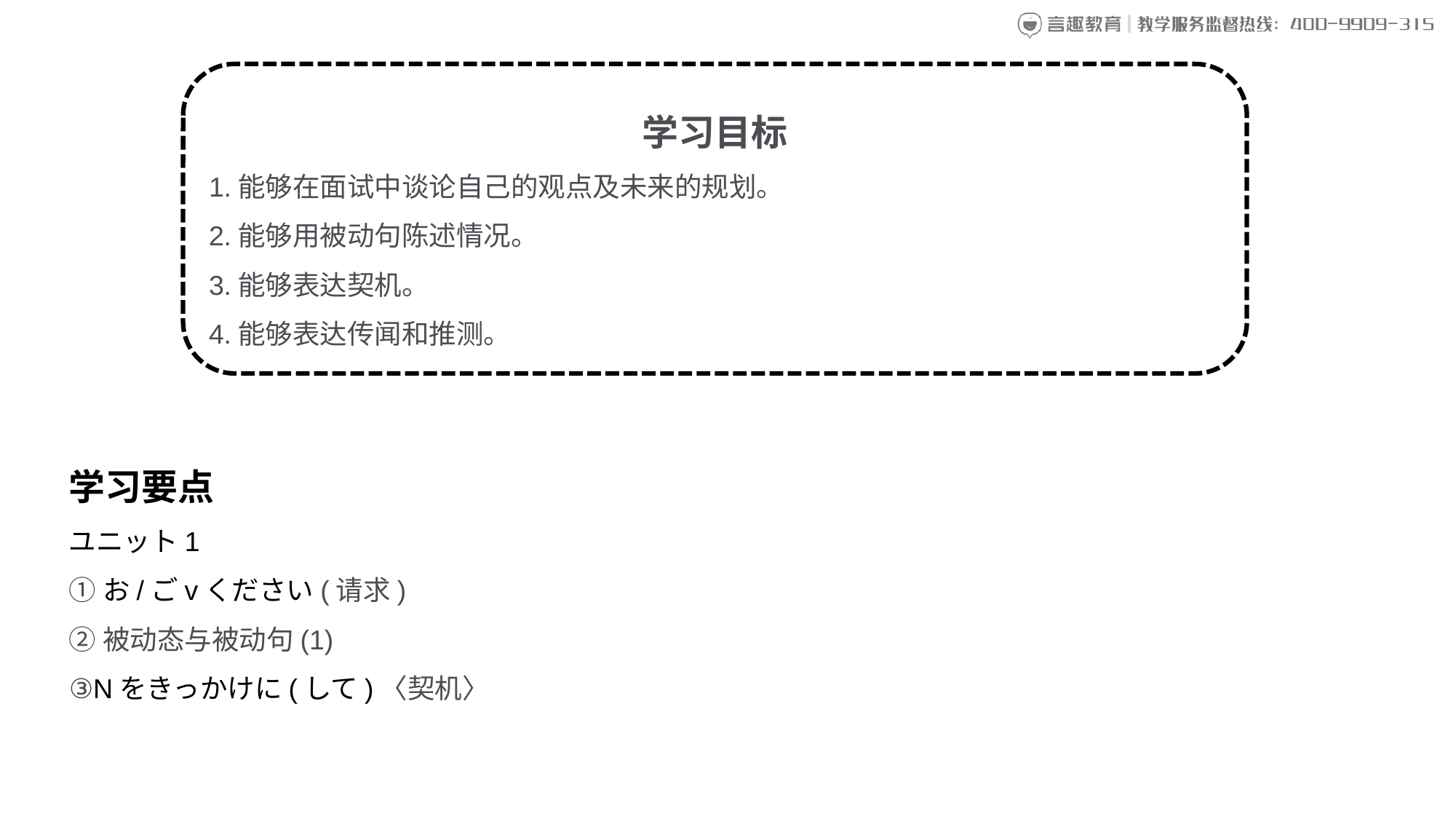

学习目标
1.能够在面试中谈论自己的观点及未来的规划。
2.能够用被动句陈述情况。
3.能够表达契机。
4.能够表达传闻和推测。
学习要点
ユニット1
①お/ごvください(请求)
②被动态与被动句(1)
③Nをきっかけに(して)〈契机〉